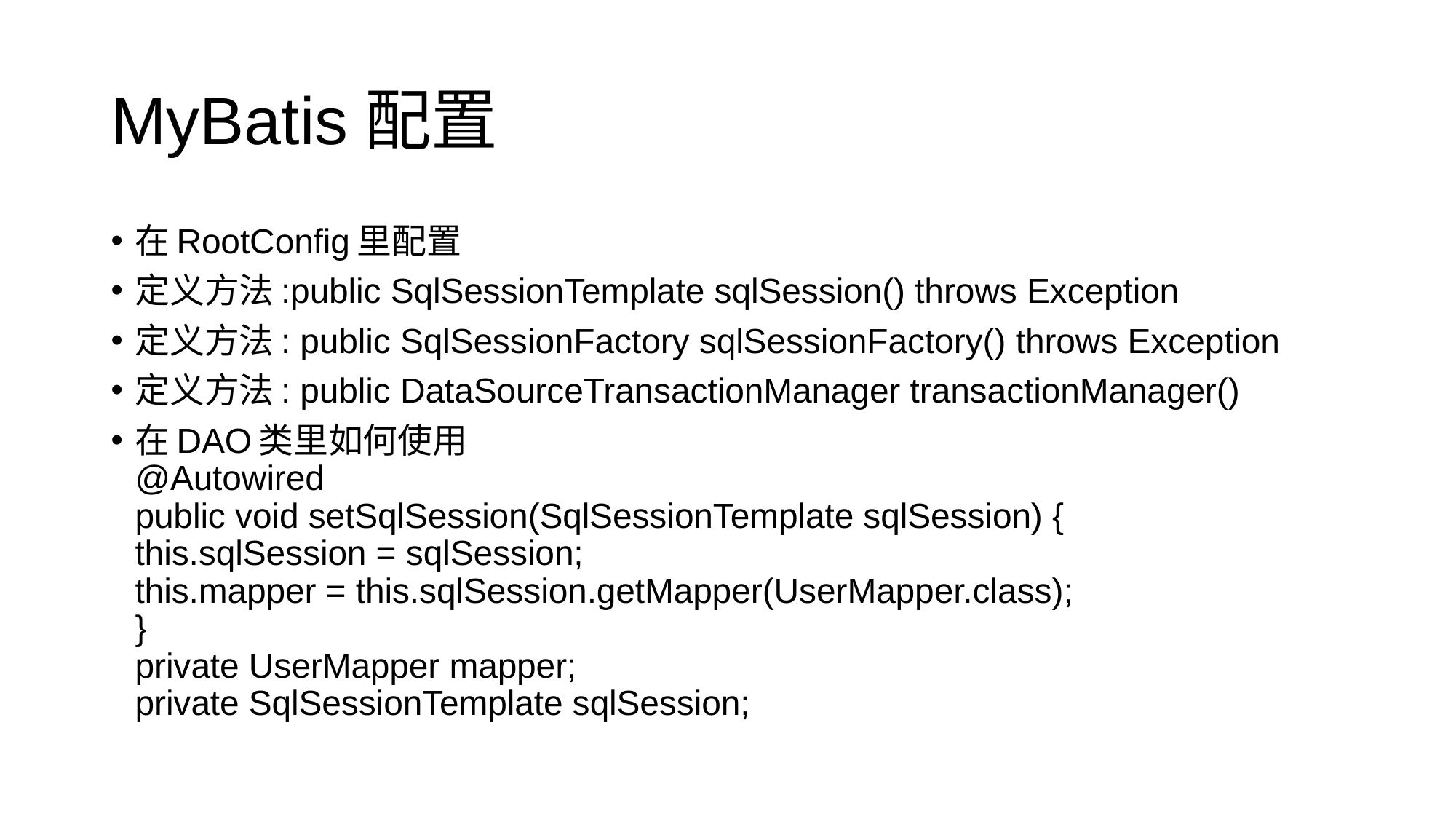

# MyBatis配置
在RootConfig里配置
定义方法:public SqlSessionTemplate sqlSession() throws Exception
定义方法: public SqlSessionFactory sqlSessionFactory() throws Exception
定义方法: public DataSourceTransactionManager transactionManager()
在DAO类里如何使用
@Autowired
public void setSqlSession(SqlSessionTemplate sqlSession) {
this.sqlSession = sqlSession;
this.mapper = this.sqlSession.getMapper(UserMapper.class);
}
private UserMapper mapper;
private SqlSessionTemplate sqlSession;